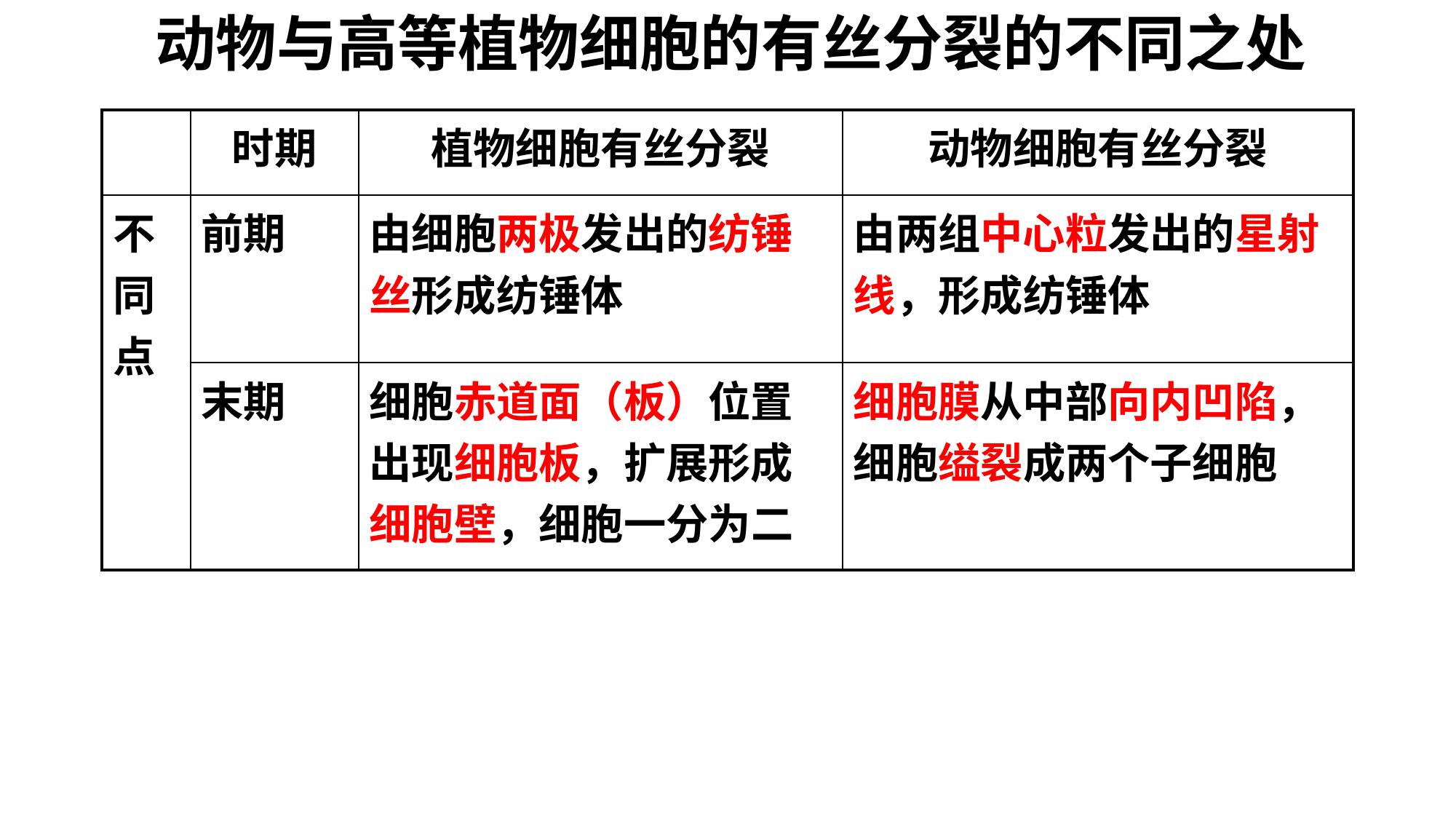

动物与高等植物细胞的有丝分裂的不同之处
|  | 时期 | 植物细胞有丝分裂 | 动物细胞有丝分裂 |
| --- | --- | --- | --- |
| 不同点 | 前期 | 由细胞两极发出的纺锤丝形成纺锤体 | 由两组中心粒发出的星射线，形成纺锤体 |
|  | 末期 | 细胞赤道面（板）位置出现细胞板，扩展形成细胞壁，细胞一分为二 | 细胞膜从中部向内凹陷，细胞缢裂成两个子细胞 |